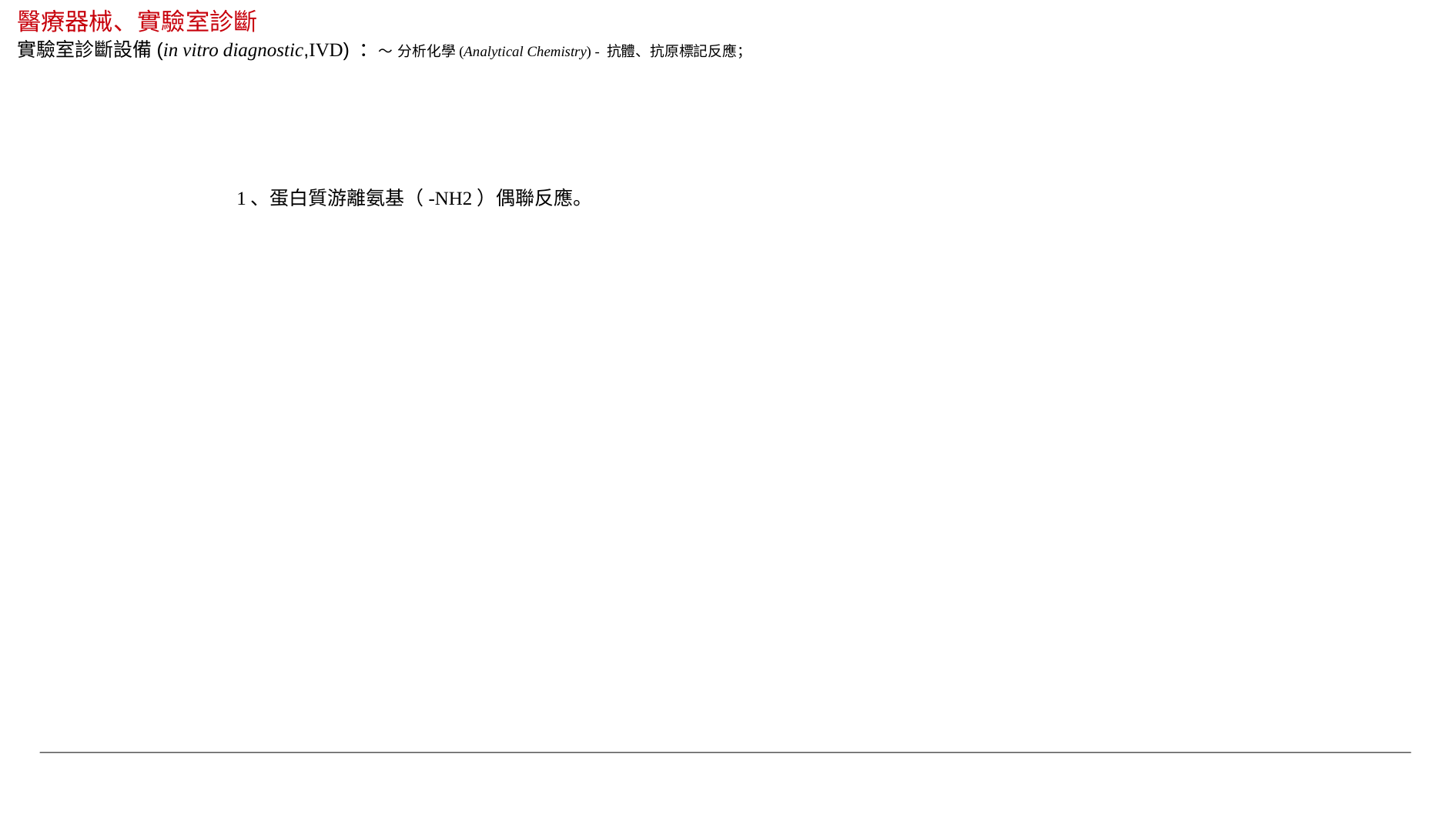

醫療器械、實驗室診斷
實驗室診斷設備(in vitro diagnostic,IVD) ：～ 分析化學(Analytical Chemistry) - 抗體、抗原標記反應；
1、蛋白質游離氨基（-NH2）偶聯反應。